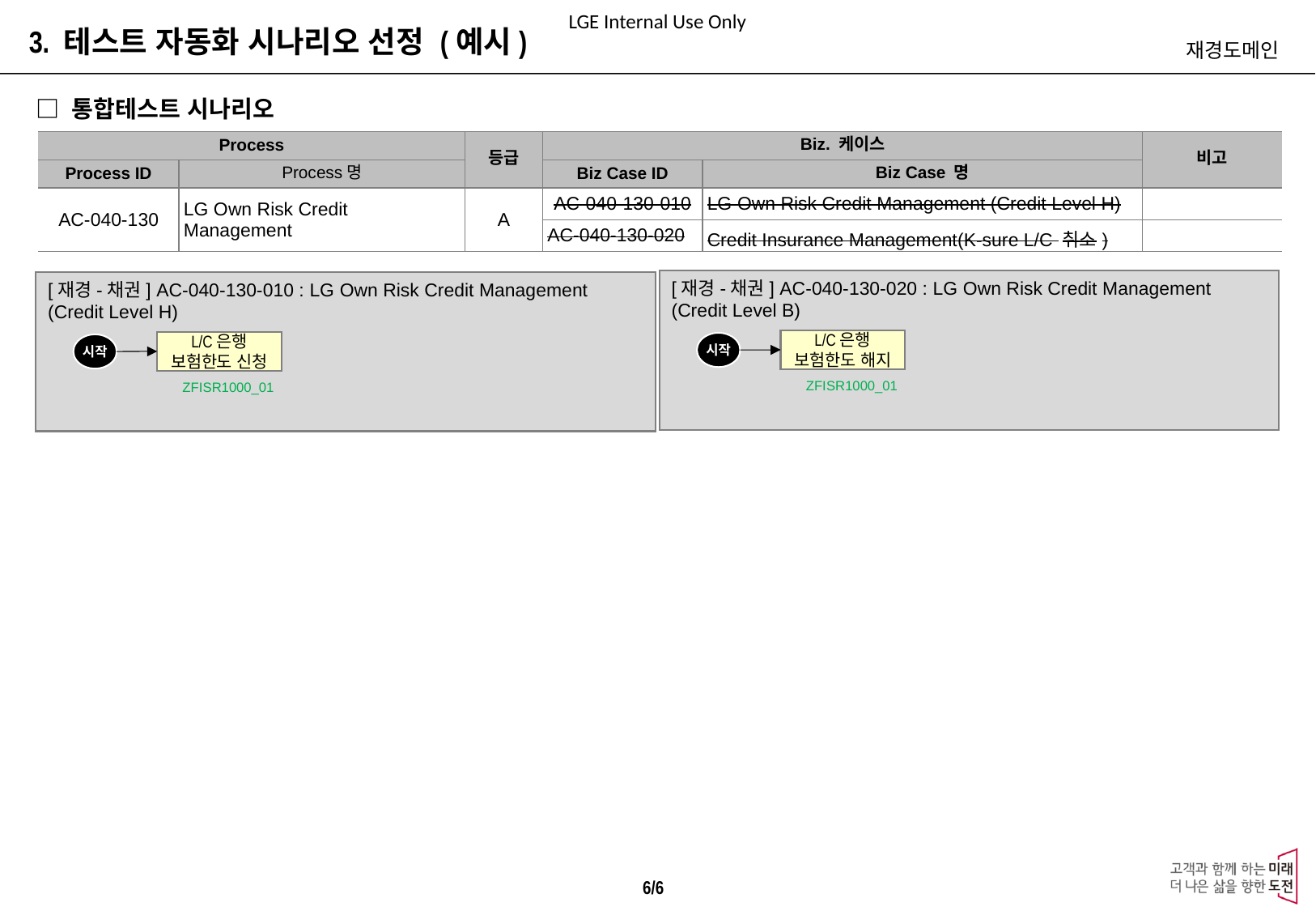

3. 테스트 자동화 시나리오 선정 (예시)
재경도메인
□ 통합테스트 시나리오
| Process |  | 등급 | Biz. 케이스 |  | 비고 |
| --- | --- | --- | --- | --- | --- |
| Process ID | Process명 |  | Biz Case ID | Biz Case 명 |  |
| AC-040-130 | LG Own Risk Credit Management | A | AC-040-130-010 | LG Own Risk Credit Management (Credit Level H) |  |
|  |  |  | AC-040-130-020 | Credit Insurance Management(K-sure L/C 취소) |  |
[재경-채권] AC-040-130-020 : LG Own Risk Credit Management (Credit Level B)
[재경-채권] AC-040-130-010 : LG Own Risk Credit Management (Credit Level H)
L/C은행 보험한도 해지
L/C은행 보험한도 신청
시작
시작
ZFISR1000_01
ZFISR1000_01
6/6